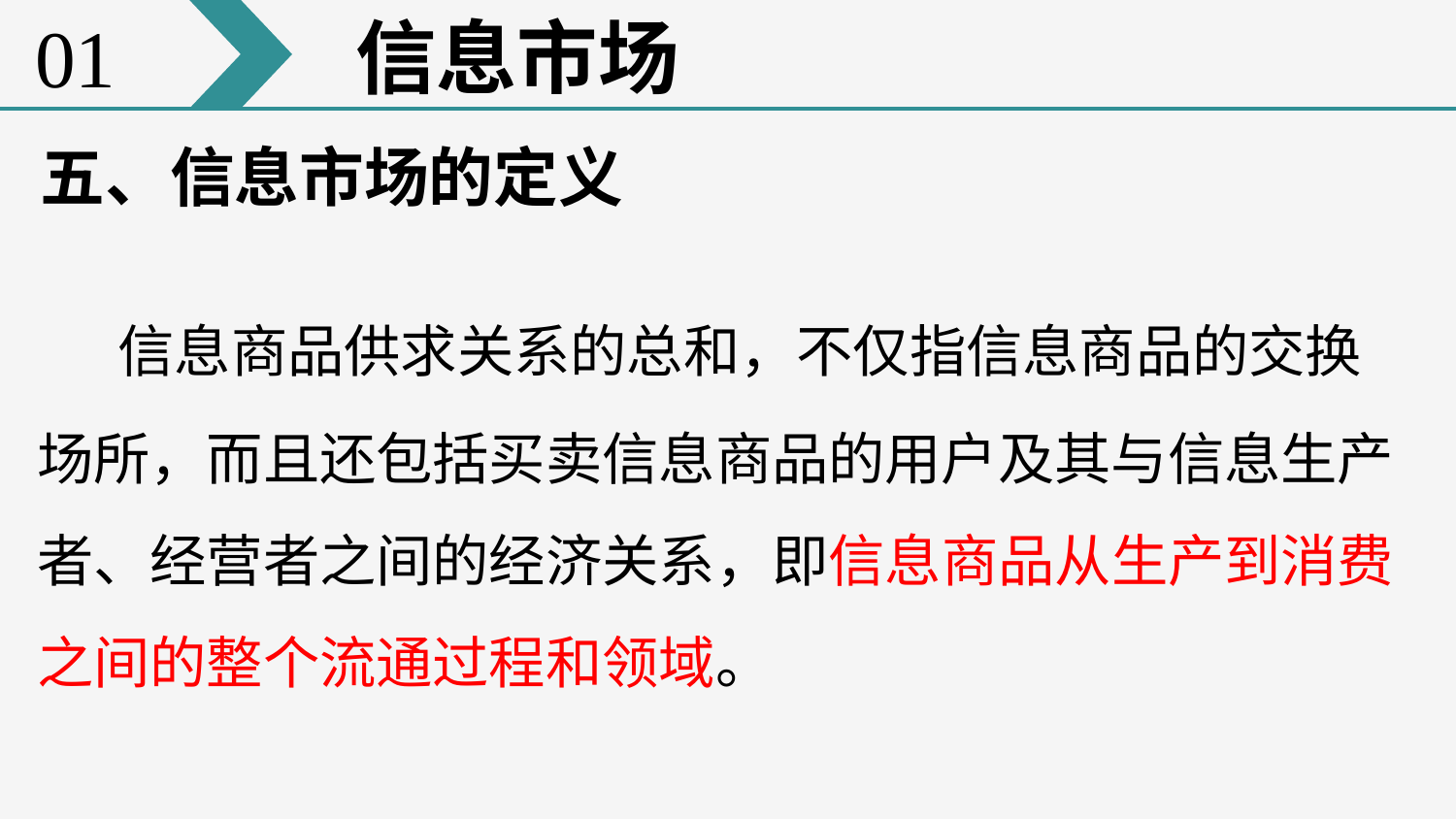

01
 信息市场
五、信息市场的定义
   信息商品供求关系的总和，不仅指信息商品的交换场所，而且还包括买卖信息商品的用户及其与信息生产者、经营者之间的经济关系，即信息商品从生产到消费之间的整个流通过程和领域。